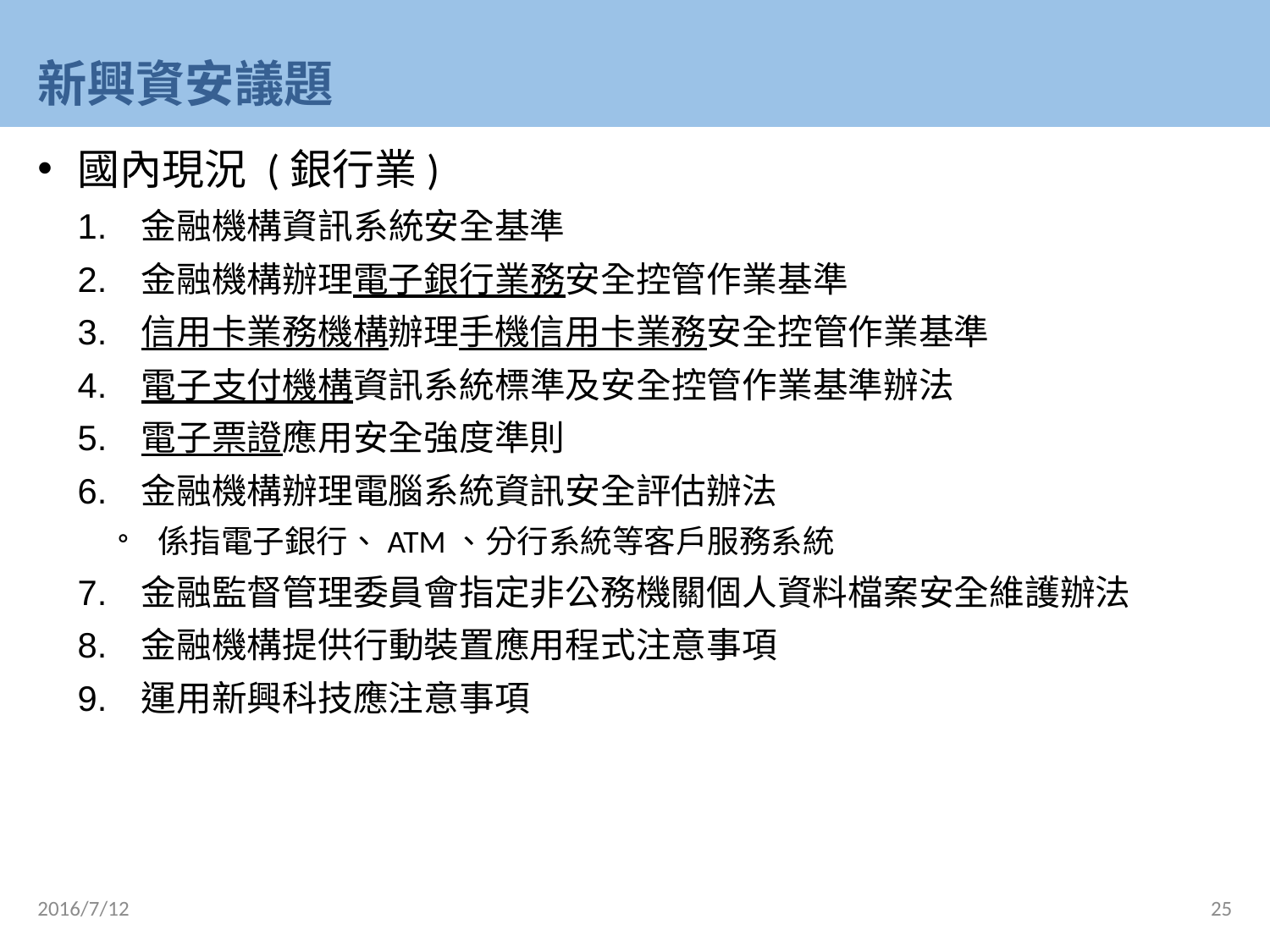

# 新興資安議題
國內現況 (銀行業)
金融機構資訊系統安全基準
金融機構辦理電子銀行業務安全控管作業基準
信用卡業務機構辦理手機信用卡業務安全控管作業基準
電子支付機構資訊系統標準及安全控管作業基準辦法
電子票證應用安全強度準則
金融機構辦理電腦系統資訊安全評估辦法
係指電子銀行、ATM、分行系統等客戶服務系統
金融監督管理委員會指定非公務機關個人資料檔案安全維護辦法
金融機構提供行動裝置應用程式注意事項
運用新興科技應注意事項
2016/7/12
25